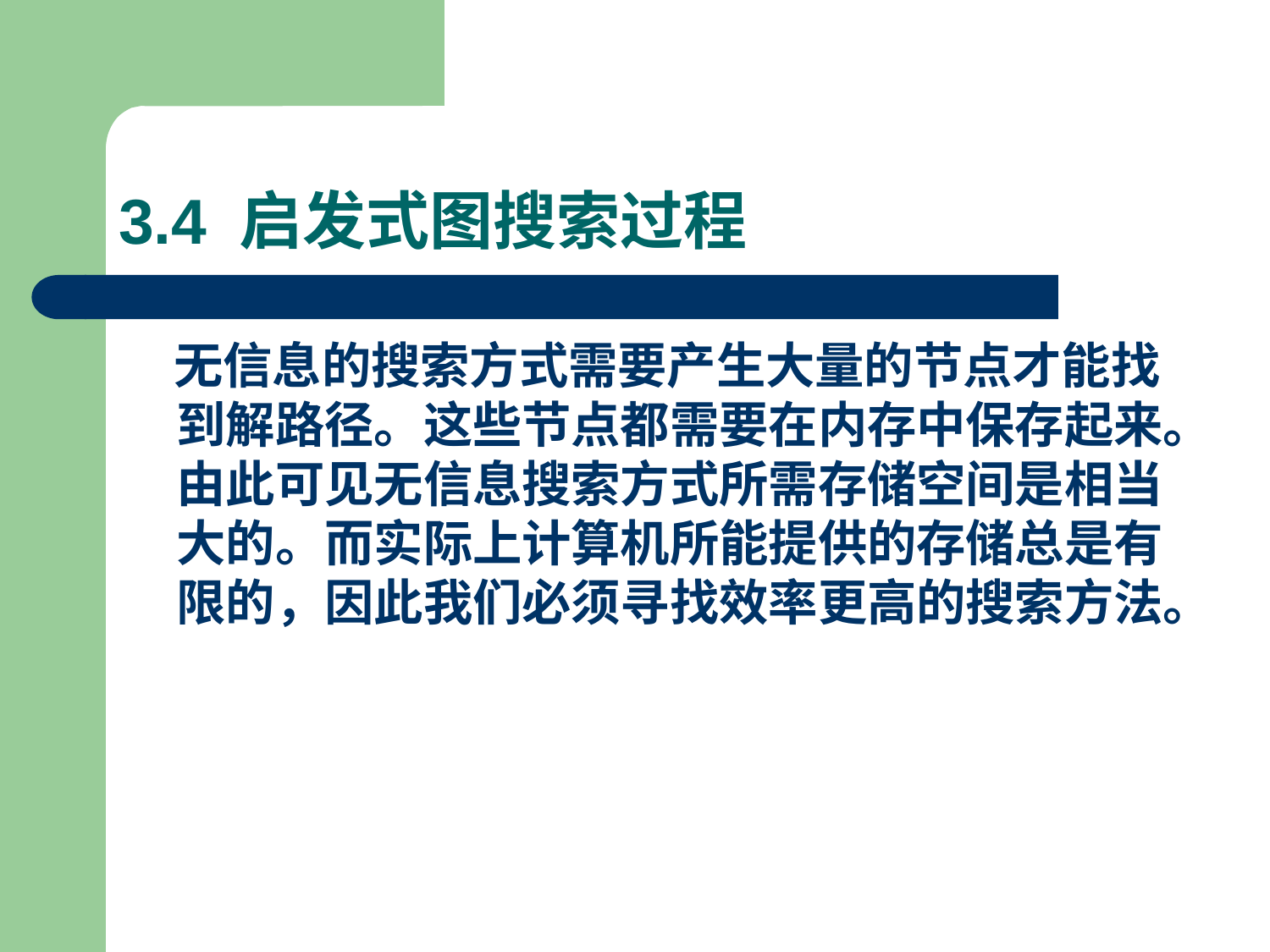

# 3.4 启发式图搜索过程
   无信息的搜索方式需要产生大量的节点才能找到解路径。这些节点都需要在内存中保存起来。由此可见无信息搜索方式所需存储空间是相当大的。而实际上计算机所能提供的存储总是有限的，因此我们必须寻找效率更高的搜索方法。
31